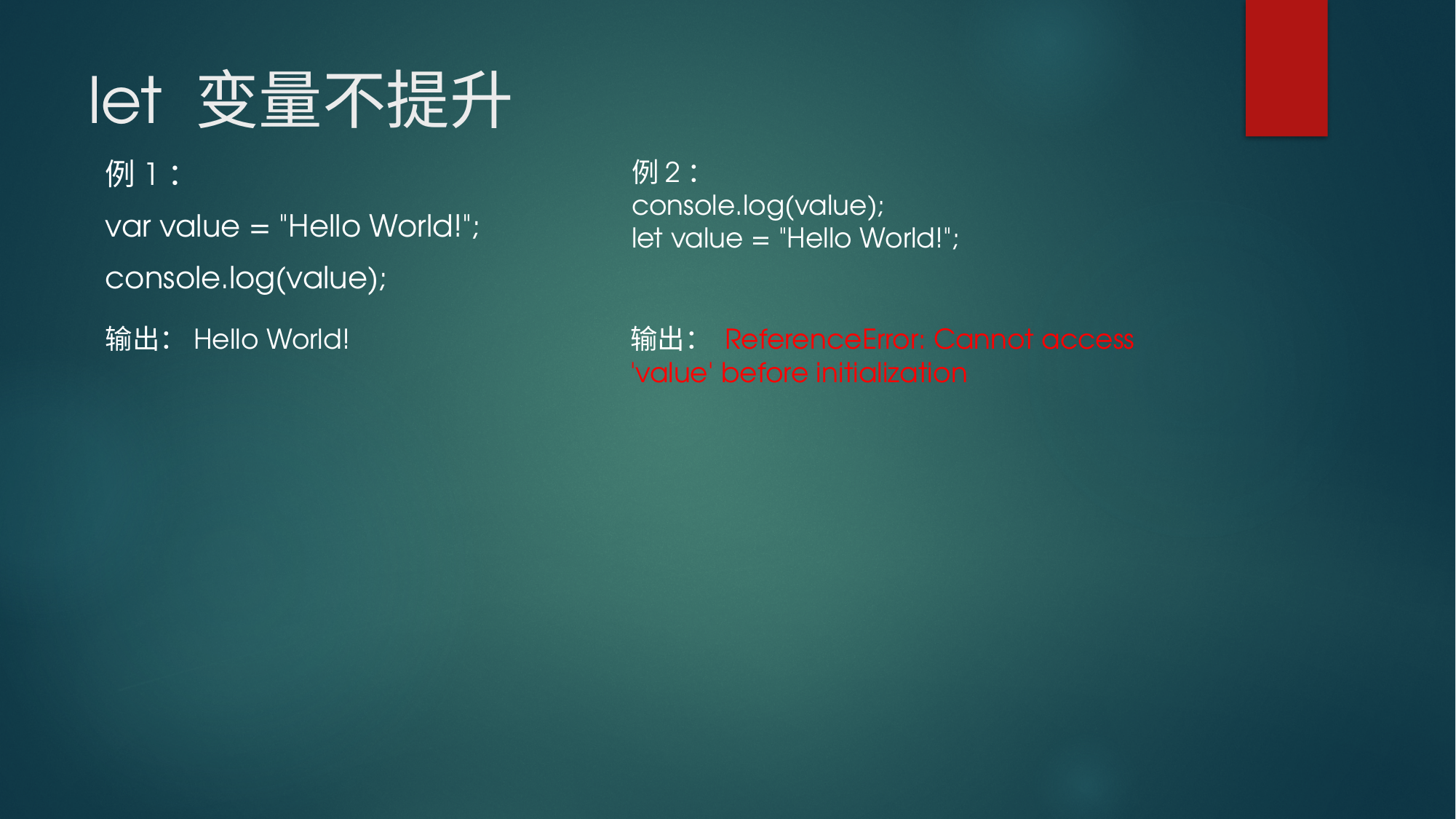

# let 变量不提升
例1：
var value = "Hello World!";
console.log(value);

例2：
console.log(value);
let value = "Hello World!";

输出：Hello World!
输出： ReferenceError: Cannot access 'value' before initialization